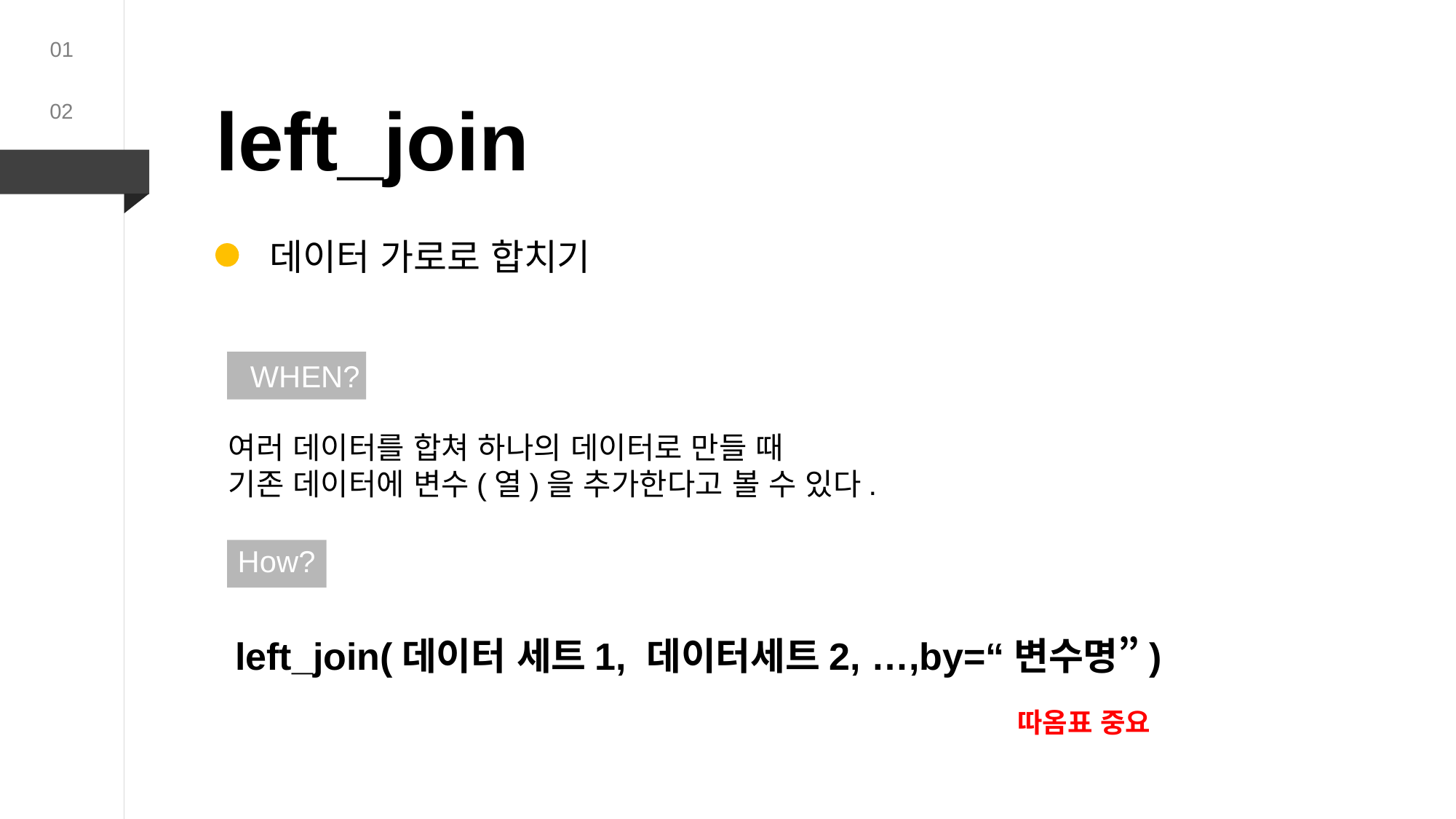

01
left_join
02
02

03
데이터 가로로 합치기

WHEN?
김재훈
filter  selece  arrange  mutate
여러 데이터를 합쳐 하나의 데이터로 만들 때
기존 데이터에 변수(열)을 추가한다고 볼 수 있다.
How?

left_join(데이터 세트1, 데이터세트2, …,by=“변수명”)
따옴표 중요